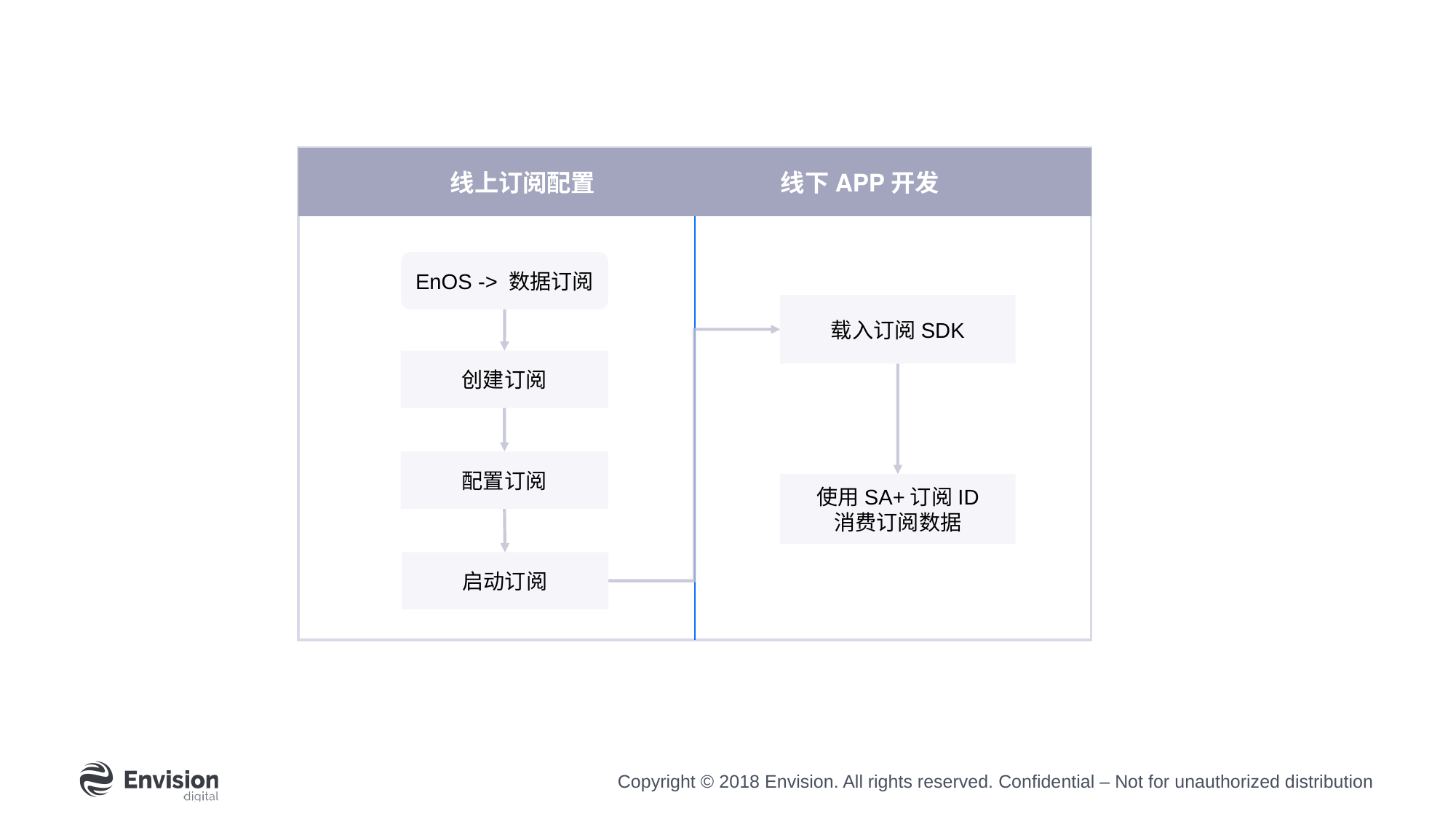

线上订阅配置                                  线下APP开发

创建订阅
EnOS -> 数据订阅
载入订阅SDK
配置订阅
使用SA+订阅ID
消费订阅数据
启动订阅